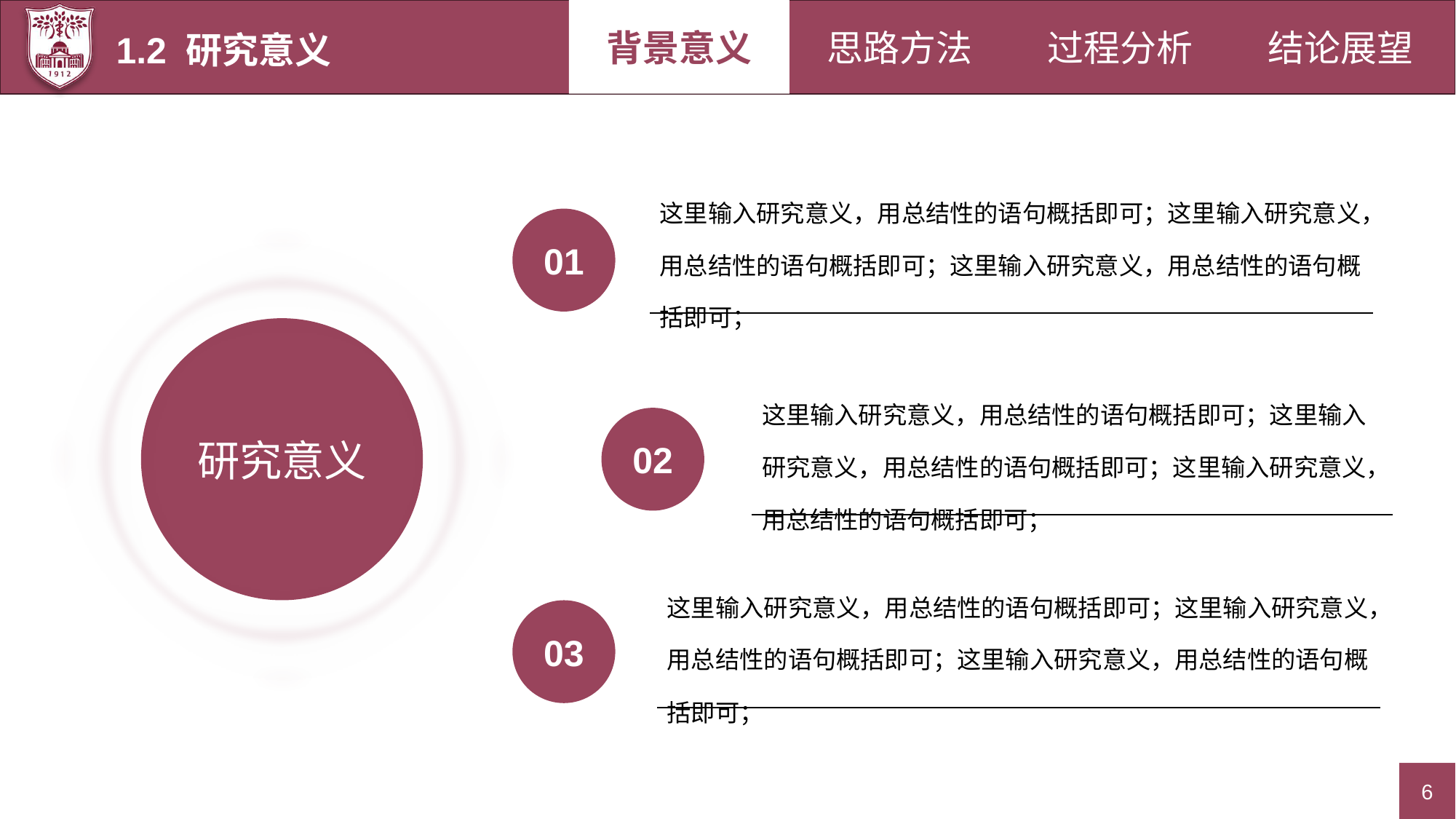

背景意义
过程分析
结论展望
思路方法
1.2 研究意义
| 这里输入研究意义，用总结性的语句概括即可；这里输入研究意义，用总结性的语句概括即可；这里输入研究意义，用总结性的语句概括即可； |
| --- |
01

研究意义
| 这里输入研究意义，用总结性的语句概括即可；这里输入研究意义，用总结性的语句概括即可；这里输入研究意义，用总结性的语句概括即可； |
| --- |
02
| 这里输入研究意义，用总结性的语句概括即可；这里输入研究意义，用总结性的语句概括即可；这里输入研究意义，用总结性的语句概括即可； |
| --- |
03